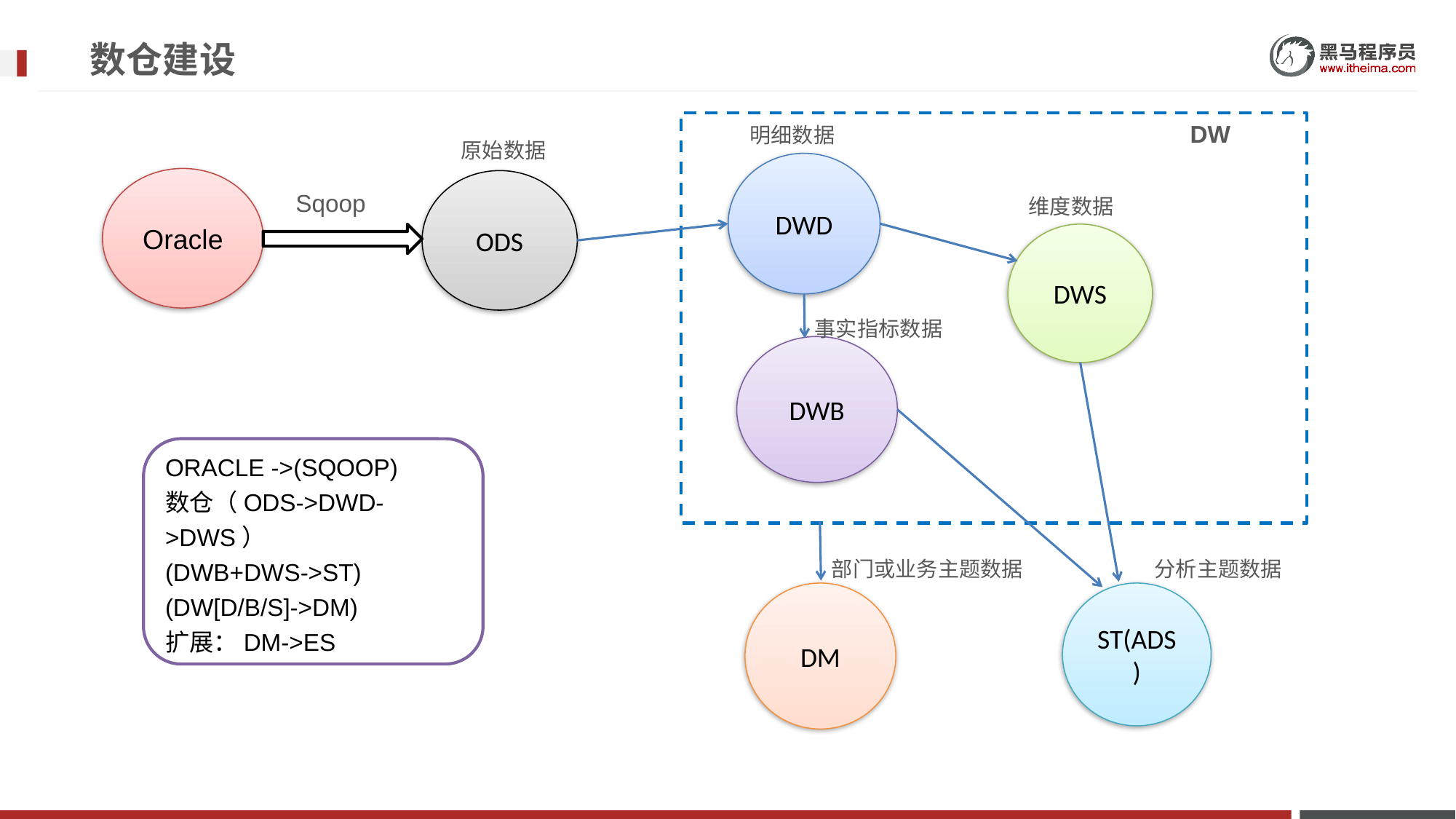

# 数仓建设

DW
明细数据
原始数据
DWD
Oracle
ODS
Sqoop
维度数据

DWS
事实指标数据
DWB
ORACLE ->(SQOOP)
数仓（ODS->DWD->DWS）
(DWB+DWS->ST)
(DW[D/B/S]->DM)
扩展：DM->ES
部门或业务主题数据
分析主题数据
DM
ST(ADS)